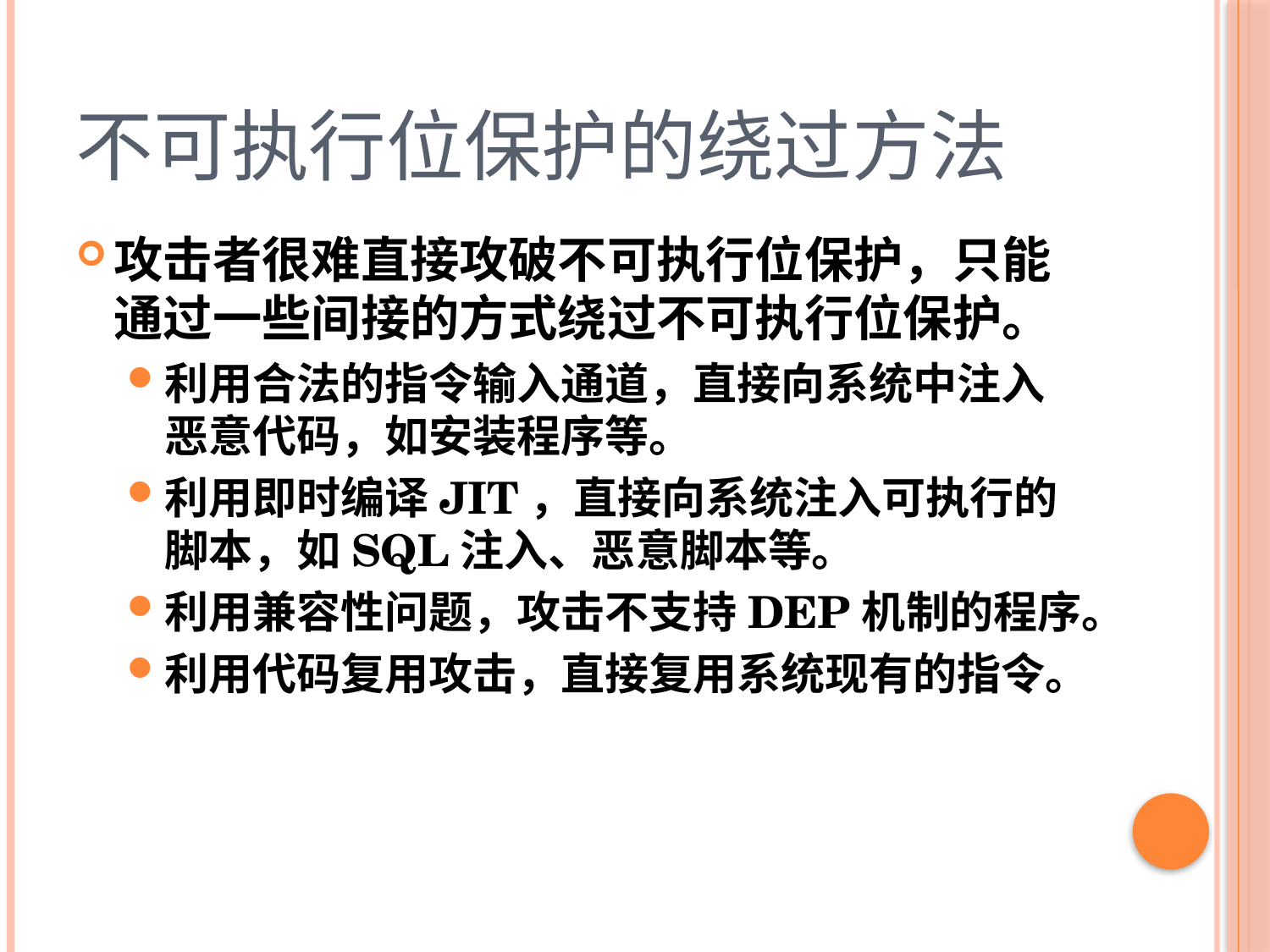

# 不可执行位保护的绕过方法
攻击者很难直接攻破不可执行位保护，只能通过一些间接的方式绕过不可执行位保护。
利用合法的指令输入通道，直接向系统中注入恶意代码，如安装程序等。
利用即时编译JIT，直接向系统注入可执行的脚本，如SQL注入、恶意脚本等。
利用兼容性问题，攻击不支持DEP机制的程序。
利用代码复用攻击，直接复用系统现有的指令。